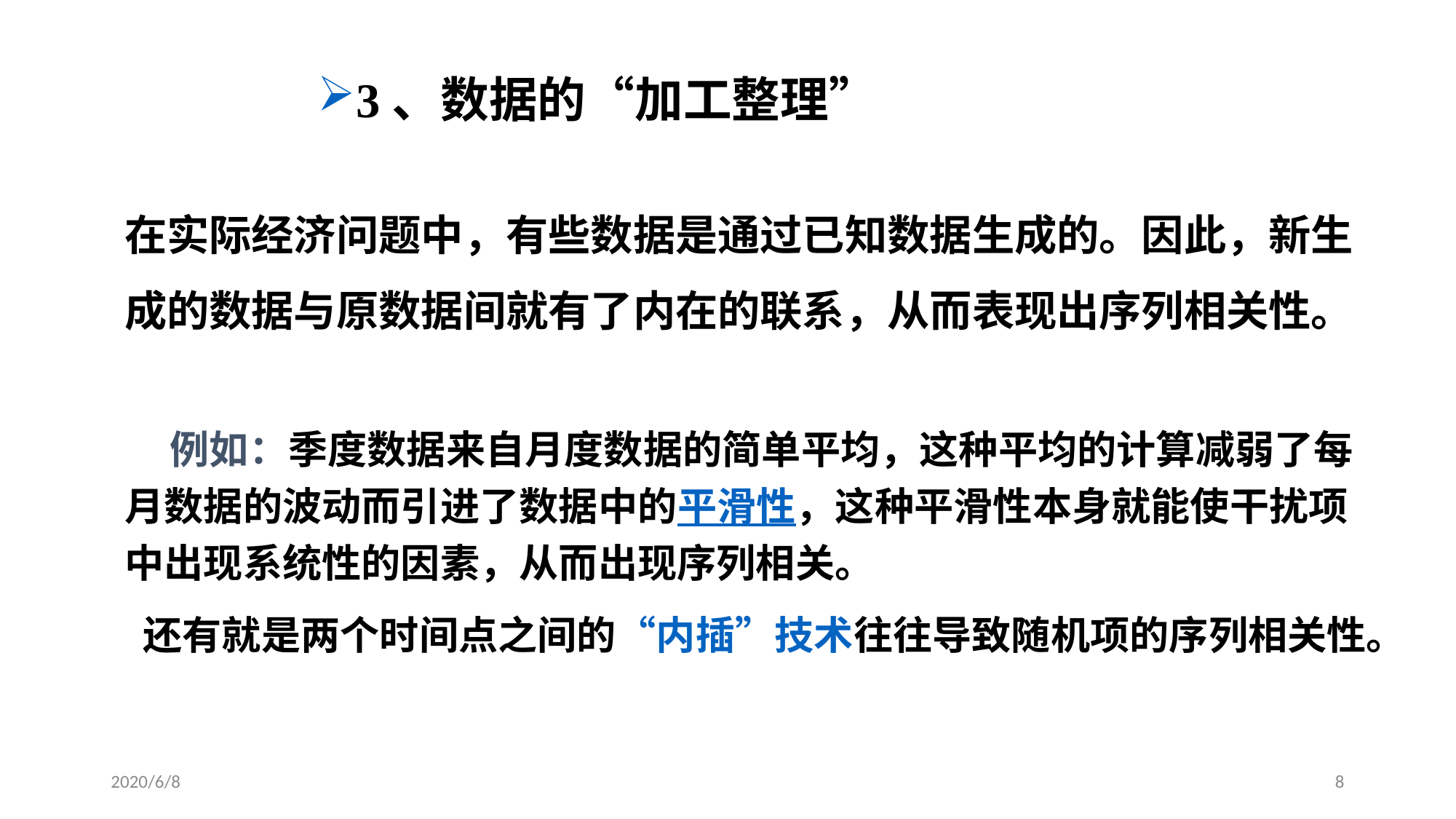

# 3、数据的“加工整理”
在实际经济问题中，有些数据是通过已知数据生成的。因此，新生成的数据与原数据间就有了内在的联系，从而表现出序列相关性。
    例如：季度数据来自月度数据的简单平均，这种平均的计算减弱了每月数据的波动而引进了数据中的平滑性，这种平滑性本身就能使干扰项中出现系统性的因素，从而出现序列相关。
 还有就是两个时间点之间的“内插”技术往往导致随机项的序列相关性。
2020/6/8
8